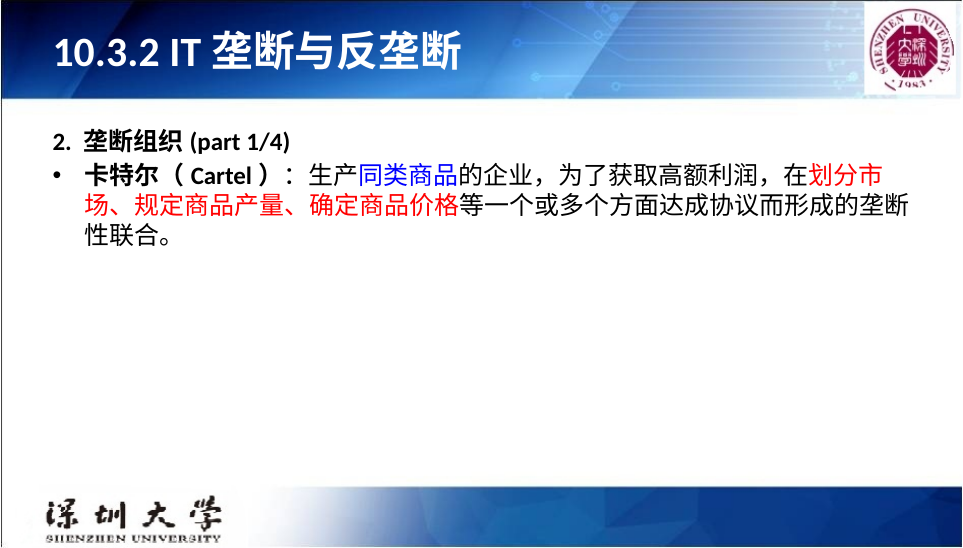

# 10.3.2 IT垄断与反垄断
2. 垄断组织(part 1/4)
卡特尔（Cartel）：生产同类商品的企业，为了获取高额利润，在划分市场、规定商品产量、确定商品价格等一个或多个方面达成协议而形成的垄断性联合。
364